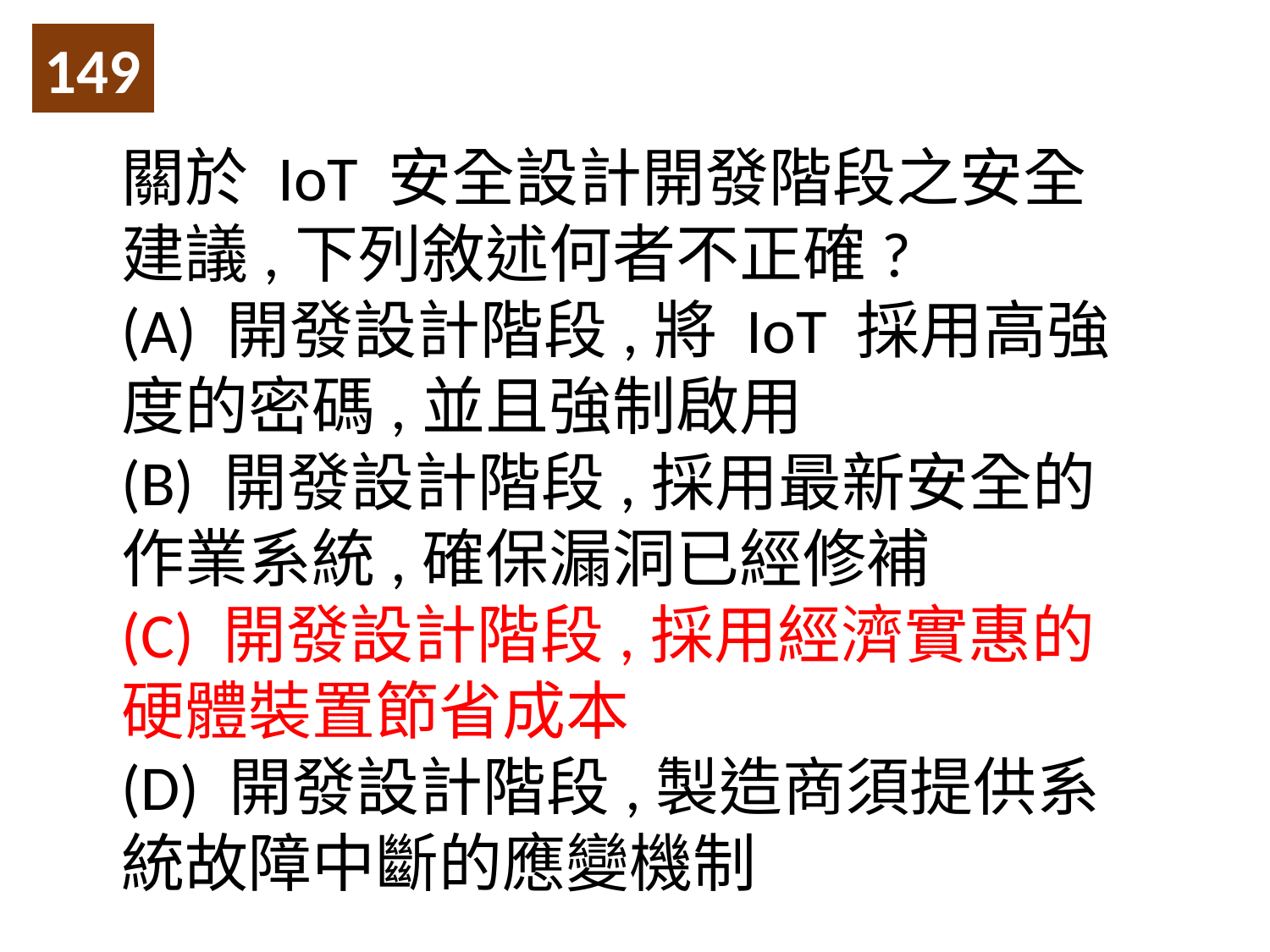

149
關於 IoT 安全設計開發階段之安全建議,下列敘述何者不正確?
(A) 開發設計階段,將 IoT 採用高強度的密碼,並且強制啟用
(B) 開發設計階段,採用最新安全的作業系統,確保漏洞已經修補
(C) 開發設計階段,採用經濟實惠的硬體裝置節省成本
(D) 開發設計階段,製造商須提供系統故障中斷的應變機制